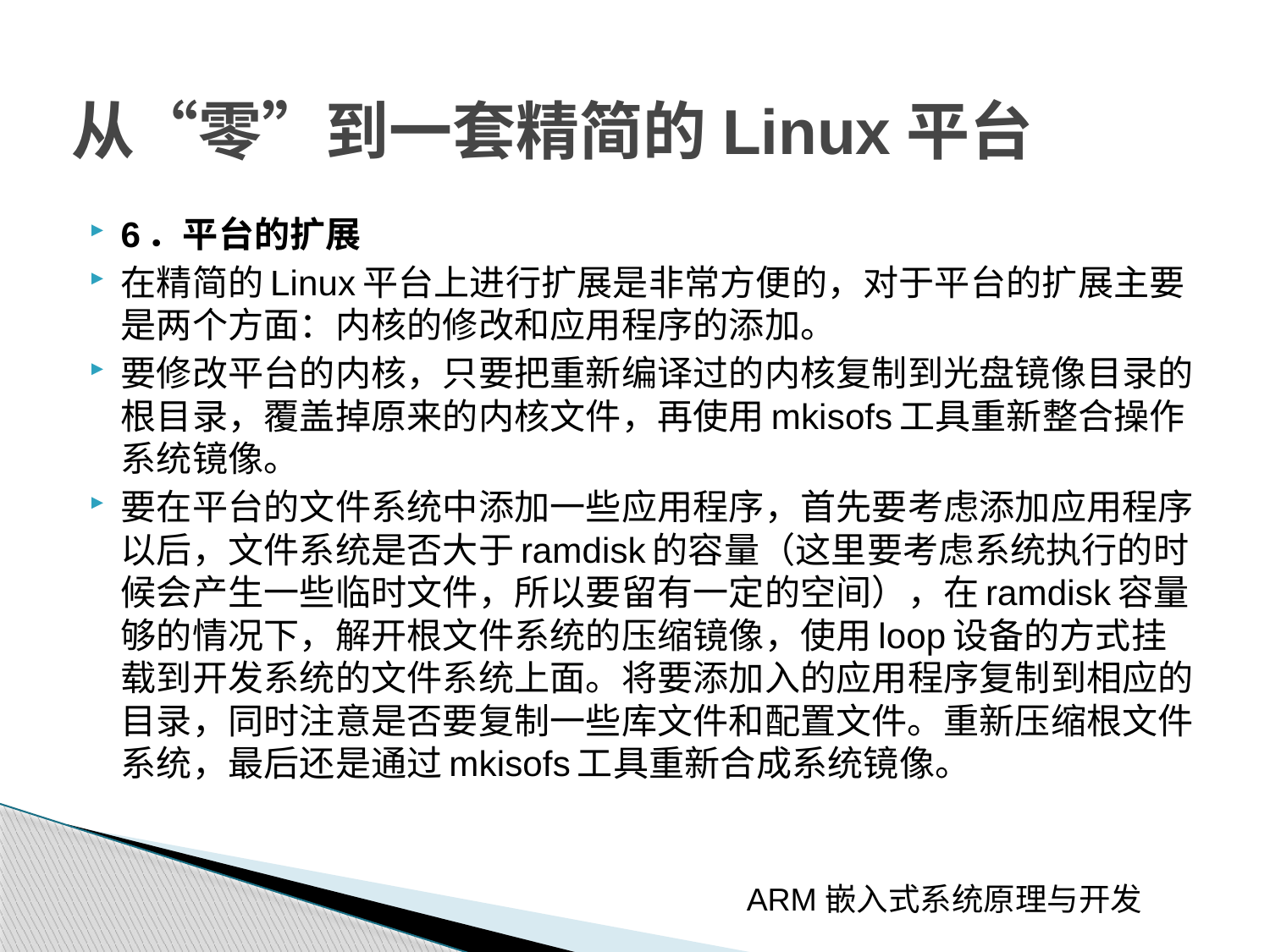

# 从“零”到一套精简的Linux平台
6．平台的扩展
在精简的Linux平台上进行扩展是非常方便的，对于平台的扩展主要是两个方面：内核的修改和应用程序的添加。
要修改平台的内核，只要把重新编译过的内核复制到光盘镜像目录的根目录，覆盖掉原来的内核文件，再使用mkisofs工具重新整合操作系统镜像。
要在平台的文件系统中添加一些应用程序，首先要考虑添加应用程序以后，文件系统是否大于ramdisk的容量（这里要考虑系统执行的时候会产生一些临时文件，所以要留有一定的空间），在ramdisk容量够的情况下，解开根文件系统的压缩镜像，使用loop设备的方式挂载到开发系统的文件系统上面。将要添加入的应用程序复制到相应的目录，同时注意是否要复制一些库文件和配置文件。重新压缩根文件系统，最后还是通过mkisofs工具重新合成系统镜像。

ARM嵌入式系统原理与开发